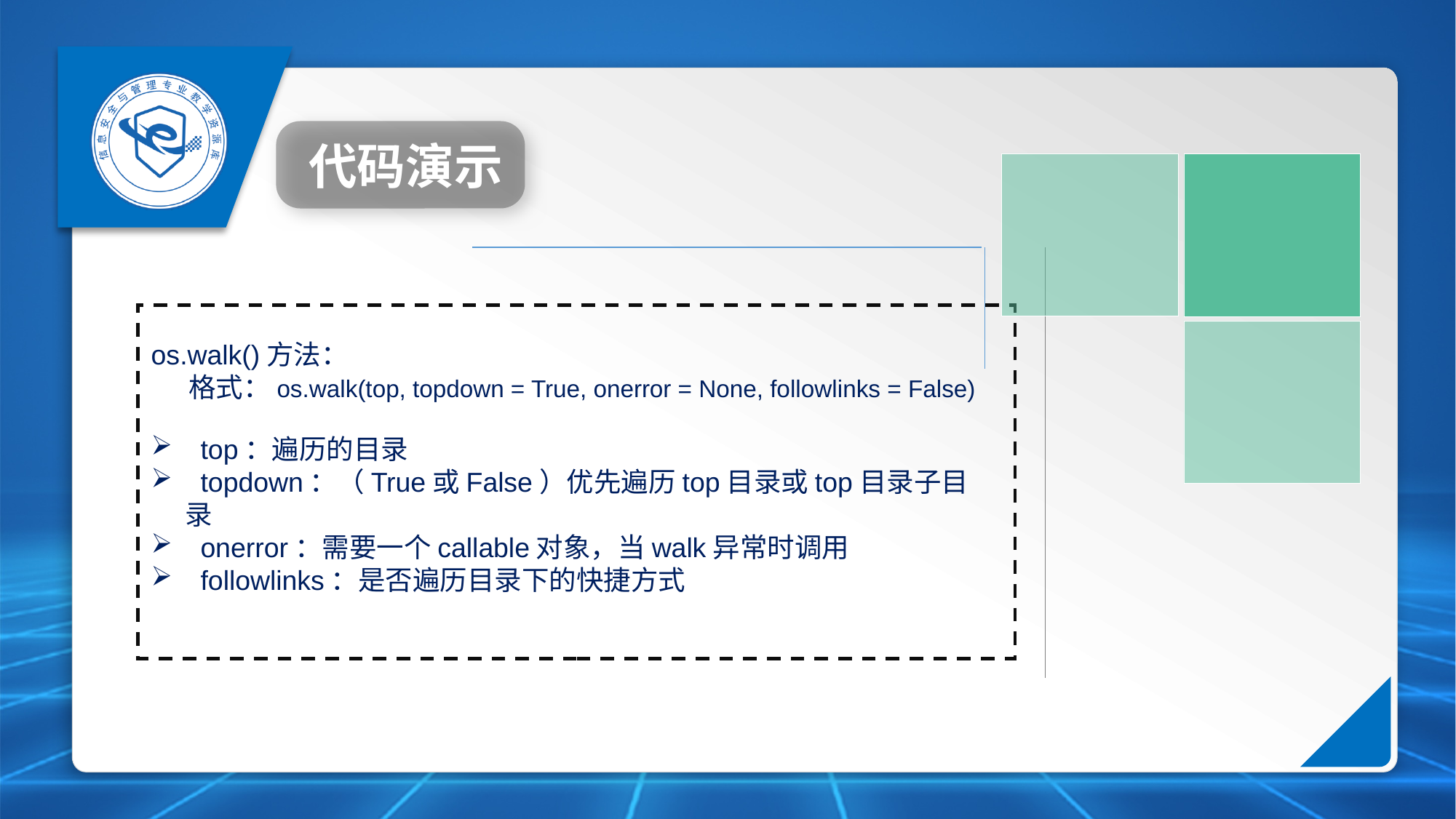

代码演示

os.walk()方法：
     格式：os.walk(top, topdown = True, onerror = None, followlinks = False)

  top：遍历的目录
  topdown：（True或False）优先遍历top目录或top目录子目录
  onerror：需要一个callable对象，当walk异常时调用
  followlinks：是否遍历目录下的快捷方式